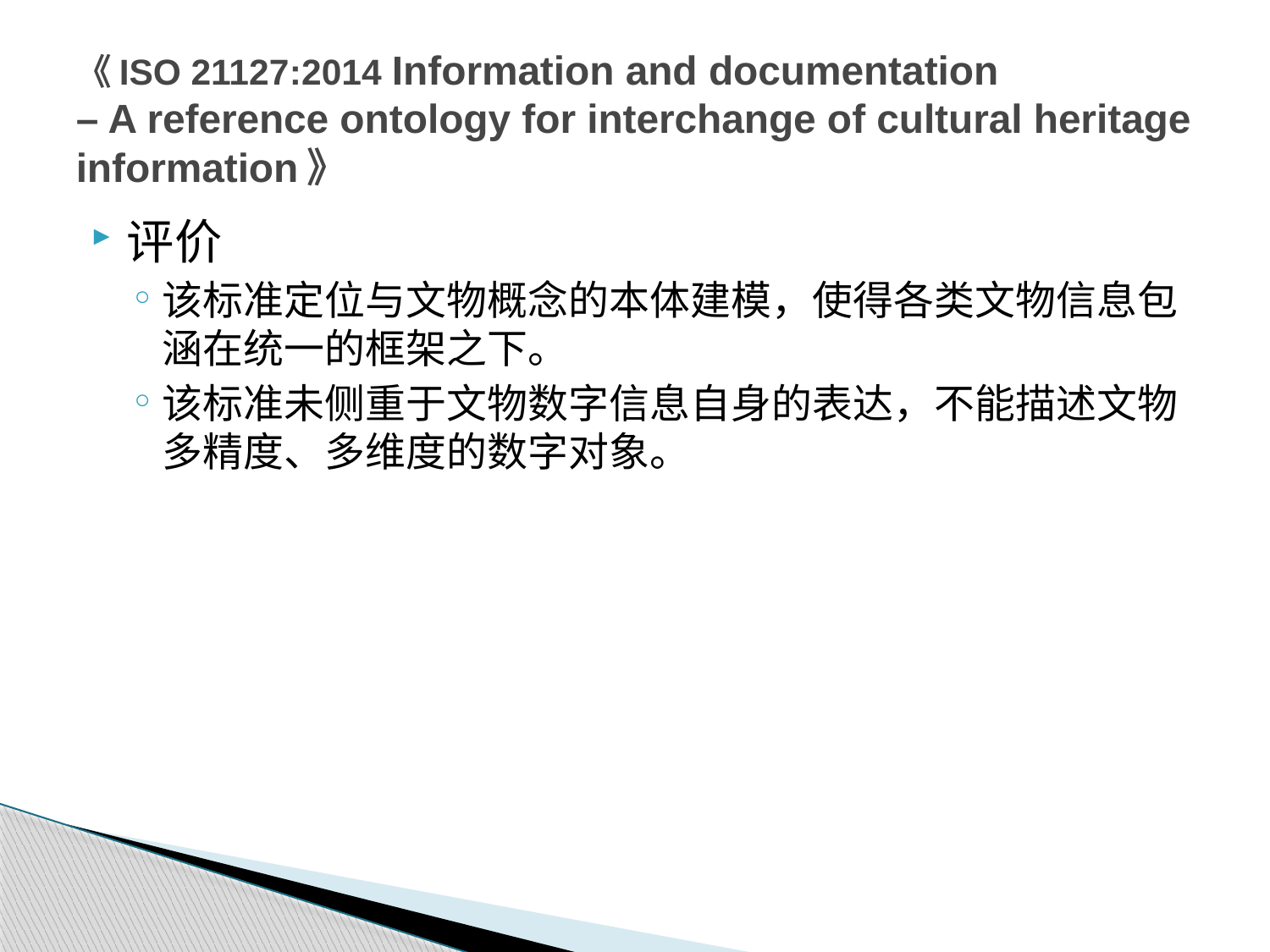

# 《ISO 21127:2014 Information and documentation – A reference ontology for interchange of cultural heritage information》
评价
该标准定位与文物概念的本体建模，使得各类文物信息包涵在统一的框架之下。
该标准未侧重于文物数字信息自身的表达，不能描述文物多精度、多维度的数字对象。